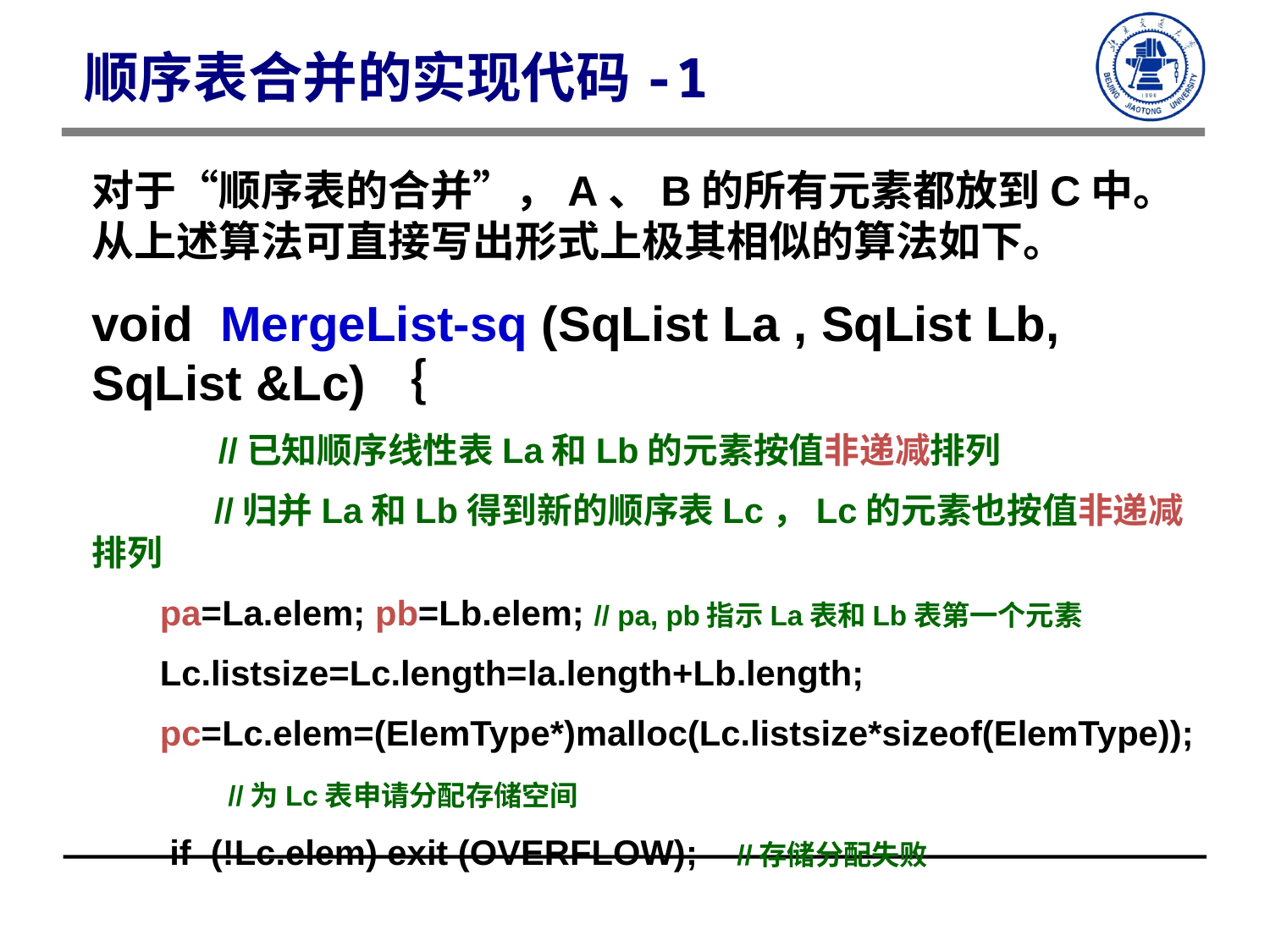

顺序表合并的实现代码-1
对于“顺序表的合并”，A、B的所有元素都放到C中。从上述算法可直接写出形式上极其相似的算法如下。
void  MergeList-sq (SqList La , SqList Lb, SqList &Lc)｛
             //已知顺序线性表La和Lb的元素按值非递减排列
　　　 //归并La和Lb得到新的顺序表Lc，Lc的元素也按值非递减排列
       pa=La.elem; pb=Lb.elem; // pa, pb指示La表和Lb表第一个元素
       Lc.listsize=Lc.length=la.length+Lb.length;
       pc=Lc.elem=(ElemType*)malloc(Lc.listsize*sizeof(ElemType));
              //为Lc表申请分配存储空间
        if  (!Lc.elem) exit (OVERFLOW);    //存储分配失败